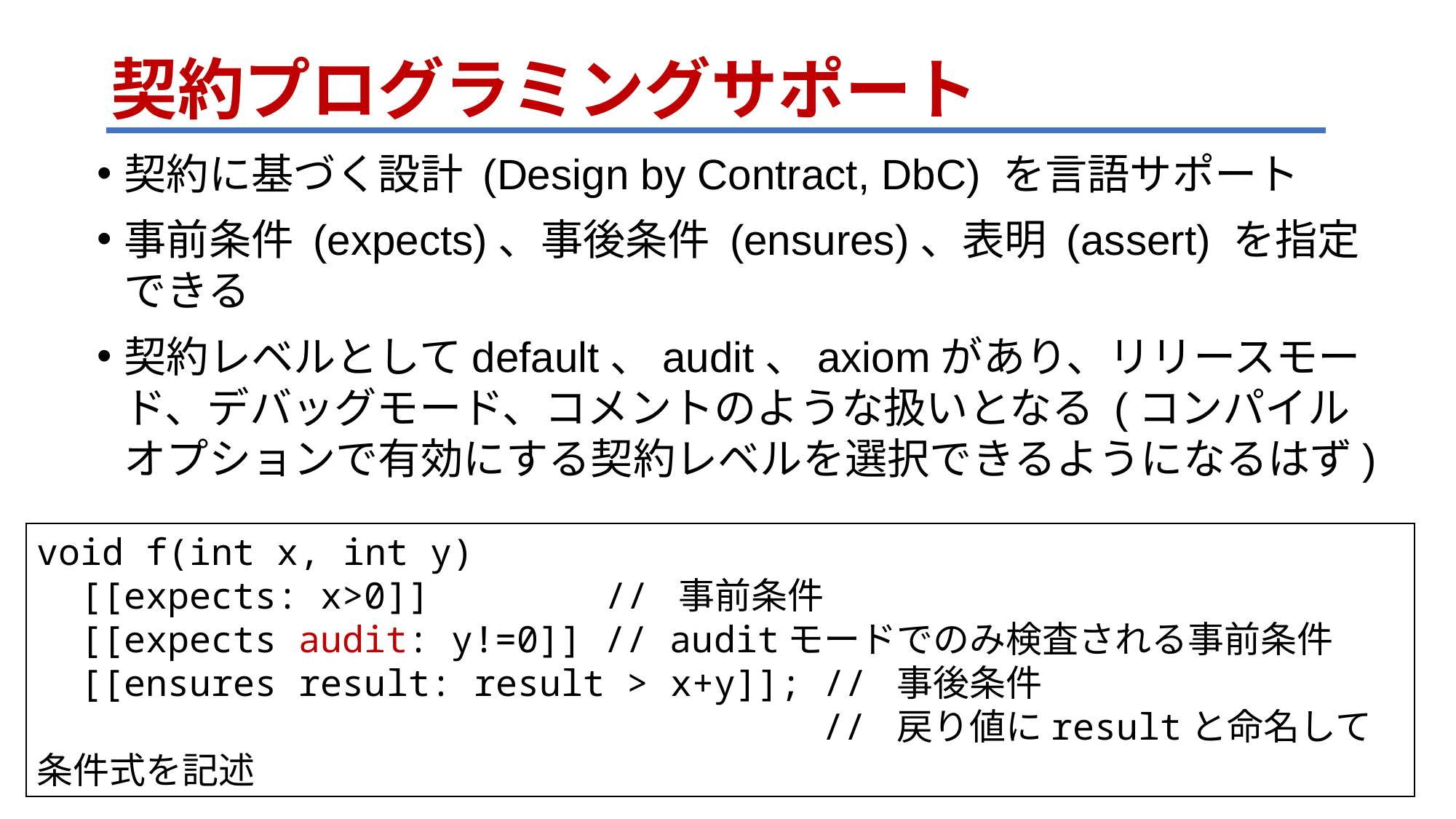

# 契約プログラミングサポート
契約に基づく設計 (Design by Contract, DbC) を言語サポート
事前条件 (expects)、事後条件 (ensures)、表明 (assert) を指定できる
契約レベルとしてdefault、audit、axiomがあり、リリースモード、デバッグモード、コメントのような扱いとなる (コンパイルオプションで有効にする契約レベルを選択できるようになるはず)
void f(int x, int y)
  [[expects: x>0]]        // 事前条件
  [[expects audit: y!=0]] // auditモードでのみ検査される事前条件
  [[ensures result: result > x+y]]; // 事後条件
                                    // 戻り値にresultと命名して条件式を記述